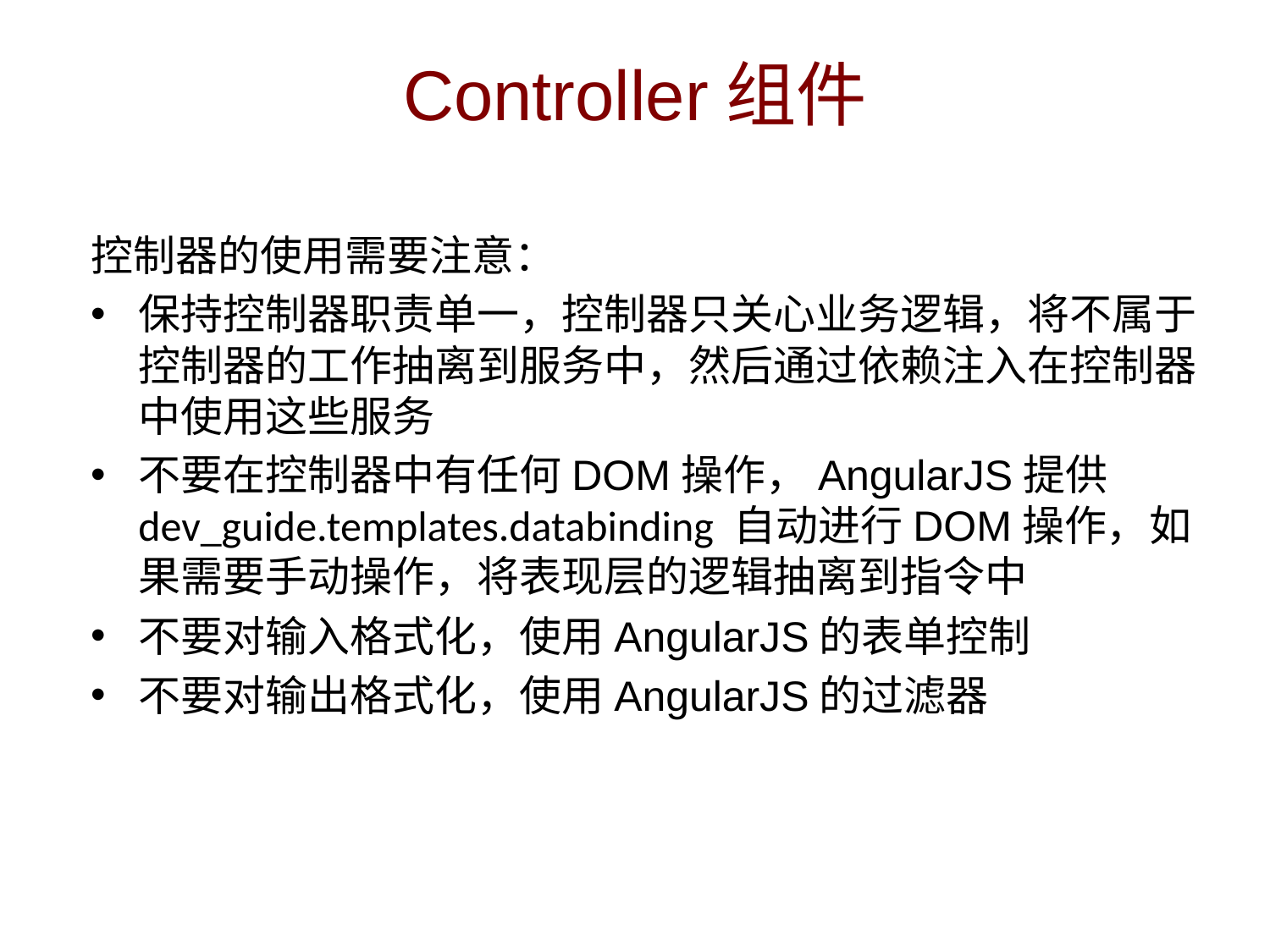

Controller组件
控制器的使用需要注意：
保持控制器职责单一，控制器只关心业务逻辑，将不属于控制器的工作抽离到服务中，然后通过依赖注入在控制器中使用这些服务
不要在控制器中有任何DOM操作，AngularJS提供dev_guide.templates.databinding 自动进行DOM操作，如果需要手动操作，将表现层的逻辑抽离到指令中
不要对输入格式化，使用AngularJS的表单控制
不要对输出格式化，使用AngularJS的过滤器